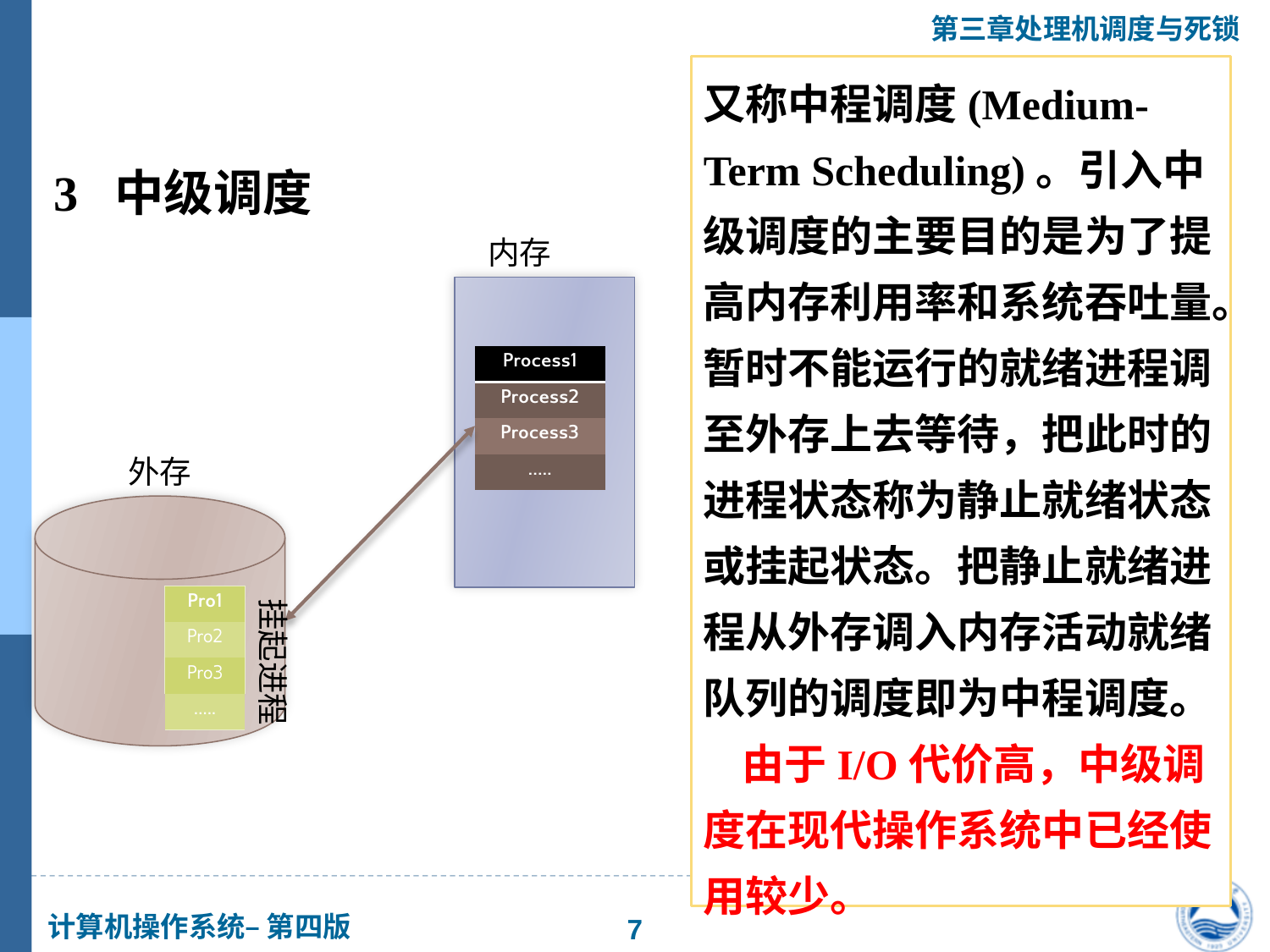

又称中程调度(Medium-Term Scheduling)。引入中级调度的主要目的是为了提高内存利用率和系统吞吐量。暂时不能运行的就绪进程调至外存上去等待，把此时的进程状态称为静止就绪状态或挂起状态。把静止就绪进程从外存调入内存活动就绪队列的调度即为中程调度。
   由于I/O代价高，中级调度在现代操作系统中已经使用较少。
3  中级调度
内存

| Process1 |
| --- |
| Process2 |
| Process3 |
| ….. |
外存

| Pro1 |
| --- |
| Pro2 |
| Pro3 |
| ….. |
挂起进程